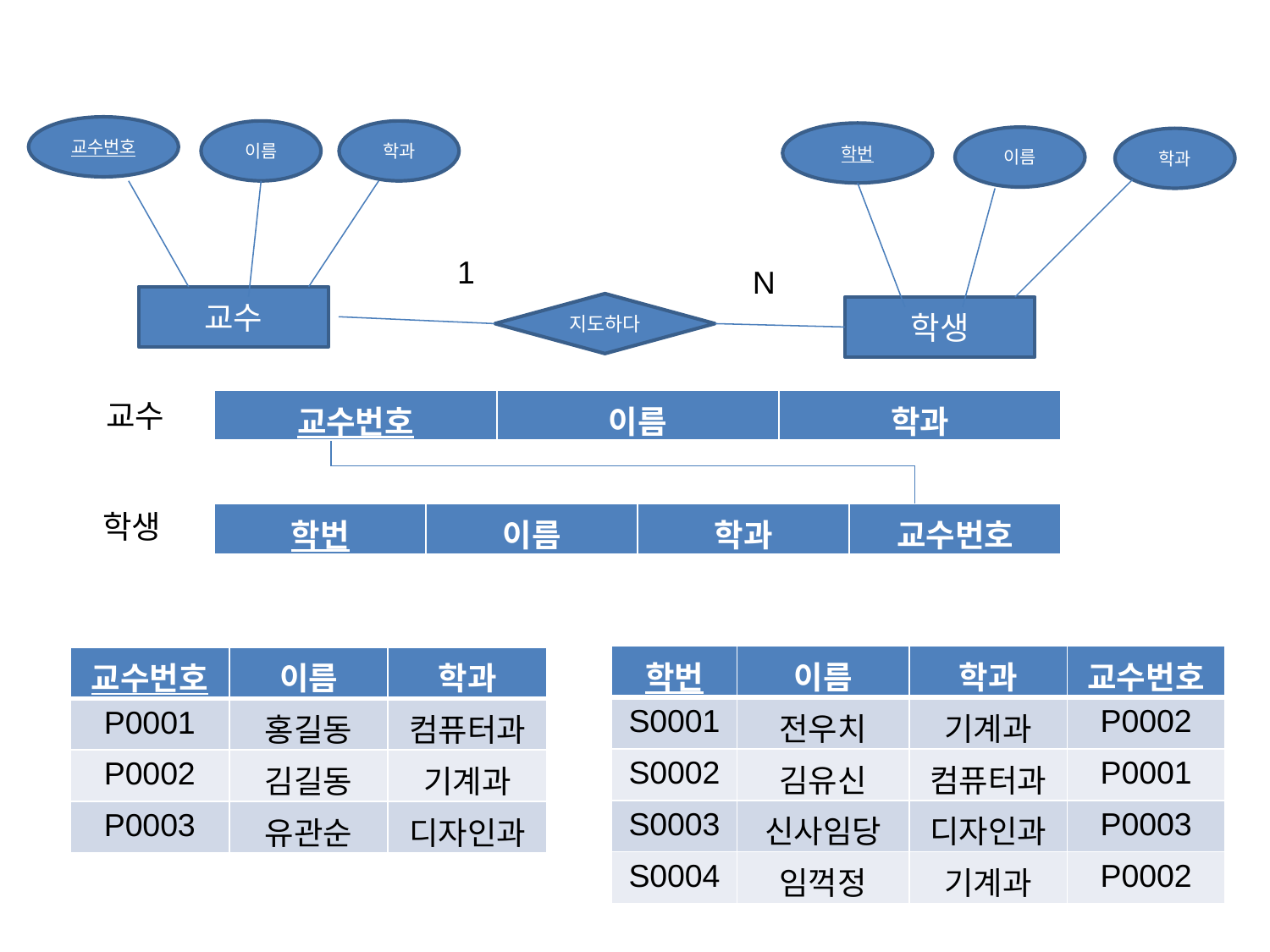

교수번호
이름
학과
학번
이름
학과
1
N
교수
지도하다
학생
교수
| 교수번호 | 이름 | 학과 |
| --- | --- | --- |
학생
| 학번 | 이름 | 학과 | 교수번호 |
| --- | --- | --- | --- |
| 학번 | 이름 | 학과 | 교수번호 |
| --- | --- | --- | --- |
| S0001 | 전우치 | 기계과 | P0002 |
| S0002 | 김유신 | 컴퓨터과 | P0001 |
| S0003 | 신사임당 | 디자인과 | P0003 |
| S0004 | 임꺽정 | 기계과 | P0002 |
| 교수번호 | 이름 | 학과 |
| --- | --- | --- |
| P0001 | 홍길동 | 컴퓨터과 |
| P0002 | 김길동 | 기계과 |
| P0003 | 유관순 | 디자인과 |